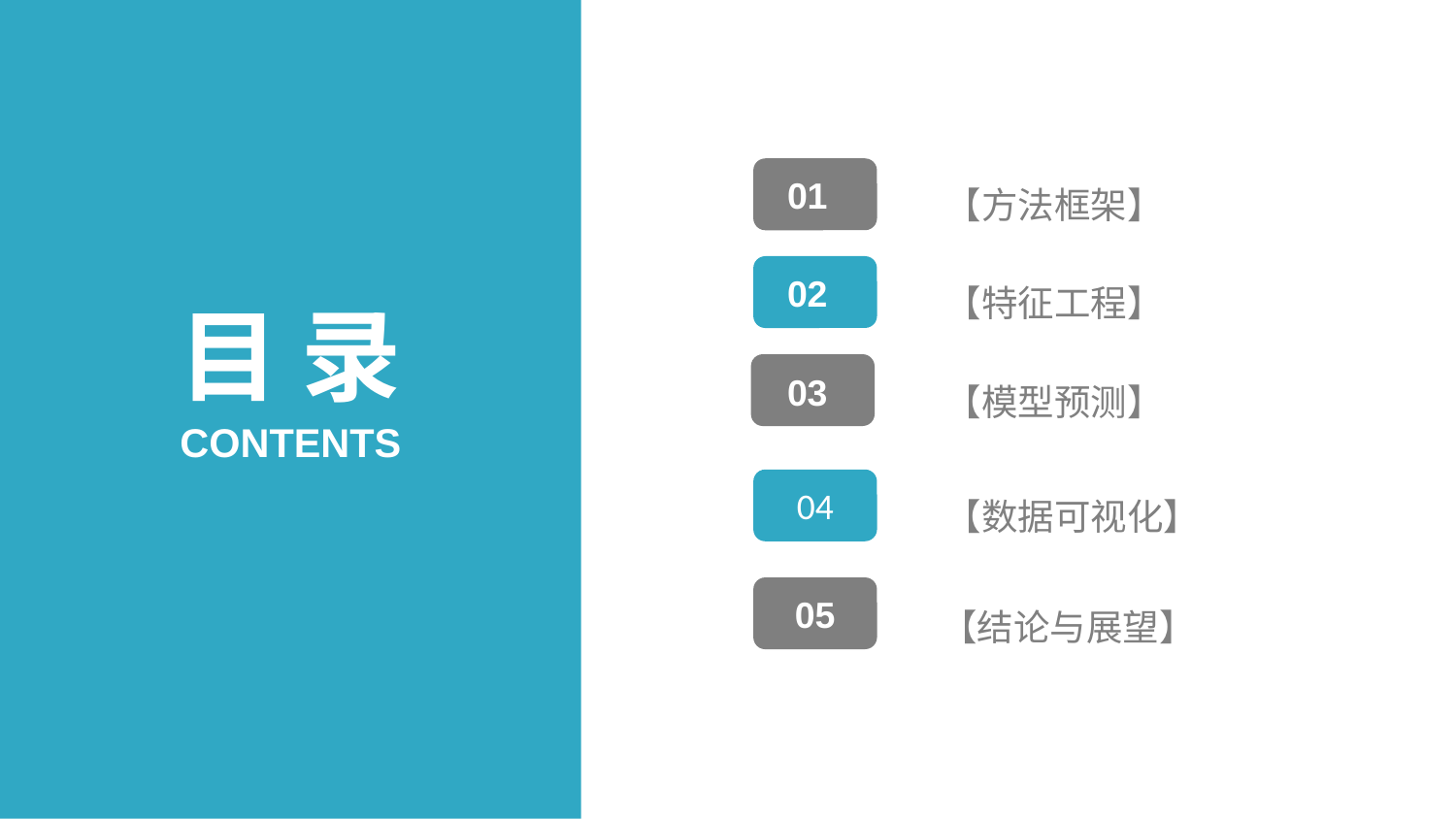

01
01
【方法框架】

02
【特征工程】

目 录
03
【模型预测】

CONTENTS
【数据可视化】
04
05
【结论与展望】